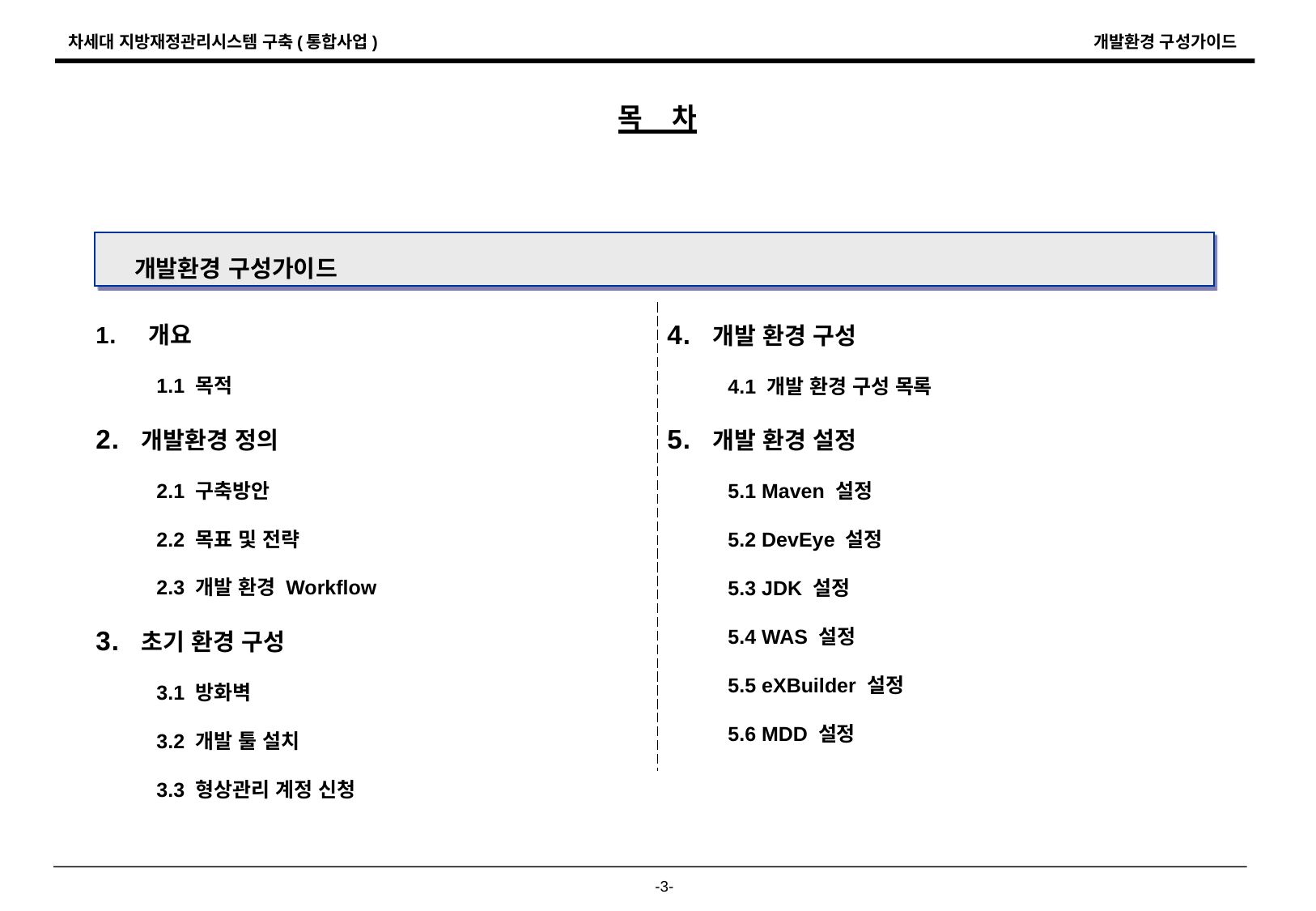

목    차
개발환경 구성가이드

개요
1.1 목적
개발환경 정의
2.1 구축방안
2.2 목표 및 전략
2.3 개발 환경 Workflow
초기 환경 구성
3.1 방화벽
3.2 개발 툴 설치
3.3 형상관리 계정 신청
개발 환경 구성
4.1 개발 환경 구성 목록
개발 환경 설정
5.1 Maven 설정
5.2 DevEye 설정
5.3 JDK 설정
5.4 WAS 설정
5.5 eXBuilder 설정
5.6 MDD 설정